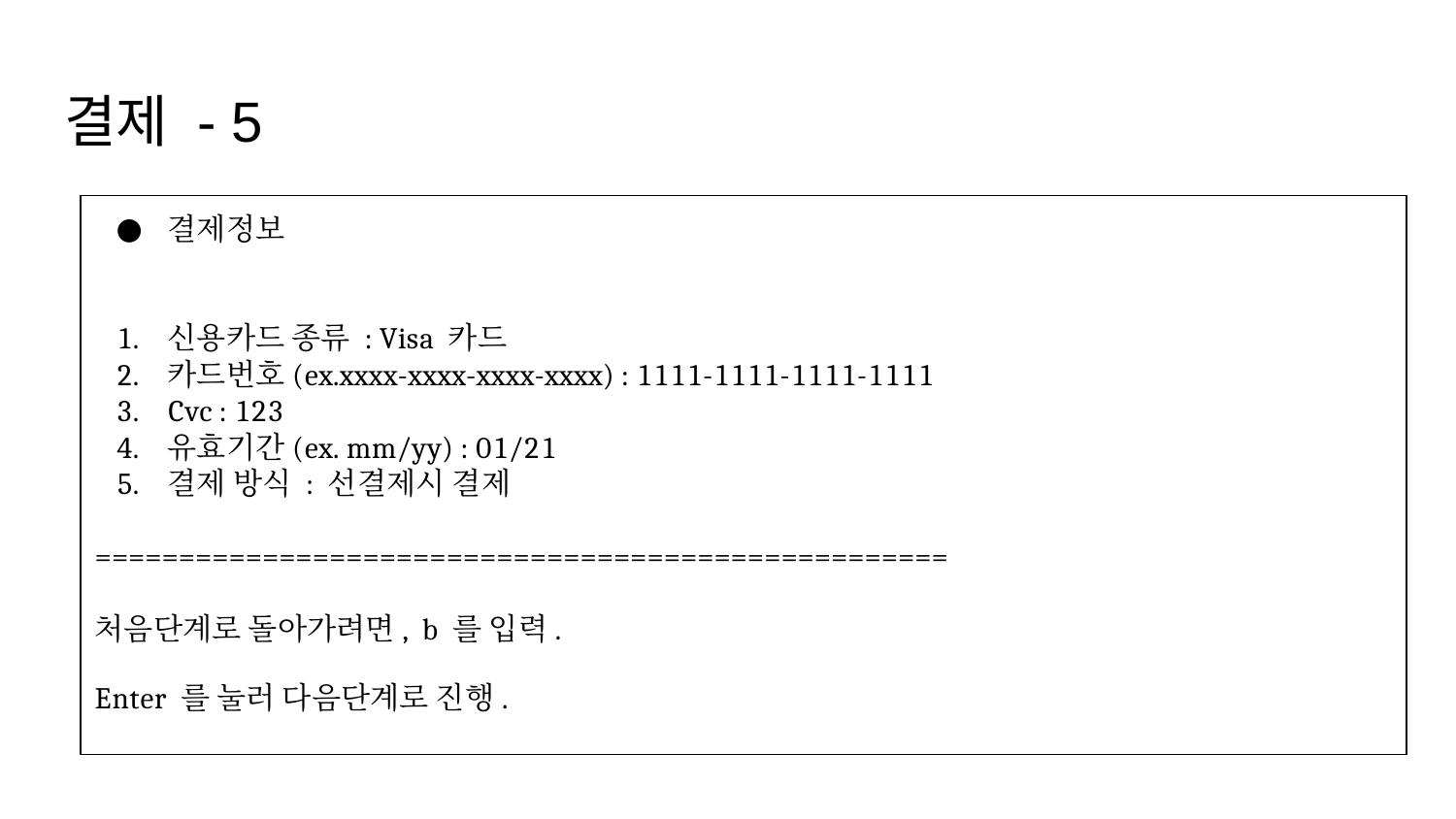

# 결제 - 5
결제정보

신용카드 종류 : Visa 카드
카드번호(ex.xxxx-xxxx-xxxx-xxxx) : 1111-1111-1111-1111
Cvc : 123
유효기간(ex. mm/yy) : 01/21
결제 방식 : 선결제시 결제

===================================================

처음단계로 돌아가려면,  b 를 입력.
Enter 를 눌러 다음단계로 진행.